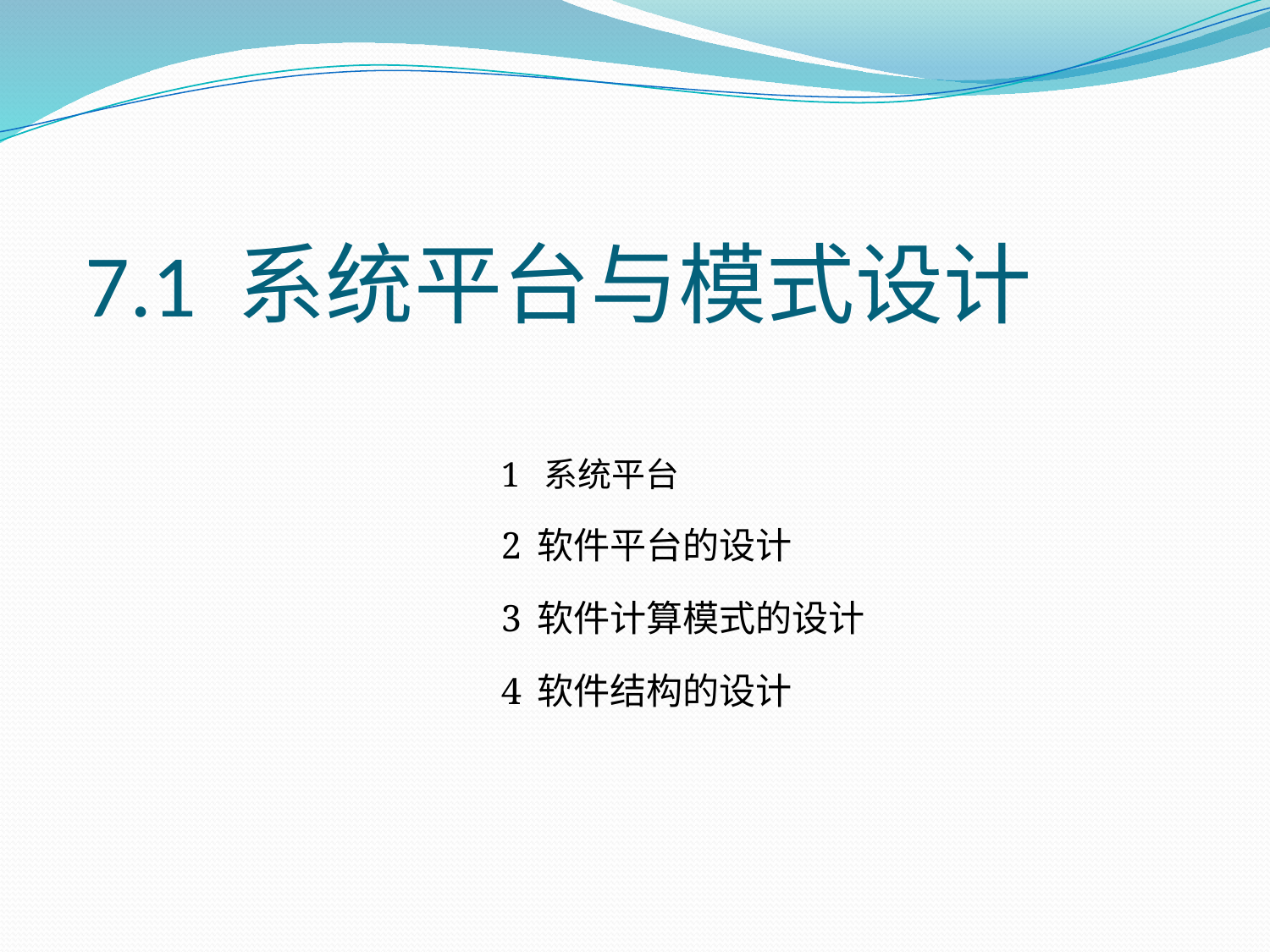

# 7.1 系统平台与模式设计
1  系统平台
2 软件平台的设计
3 软件计算模式的设计
4 软件结构的设计